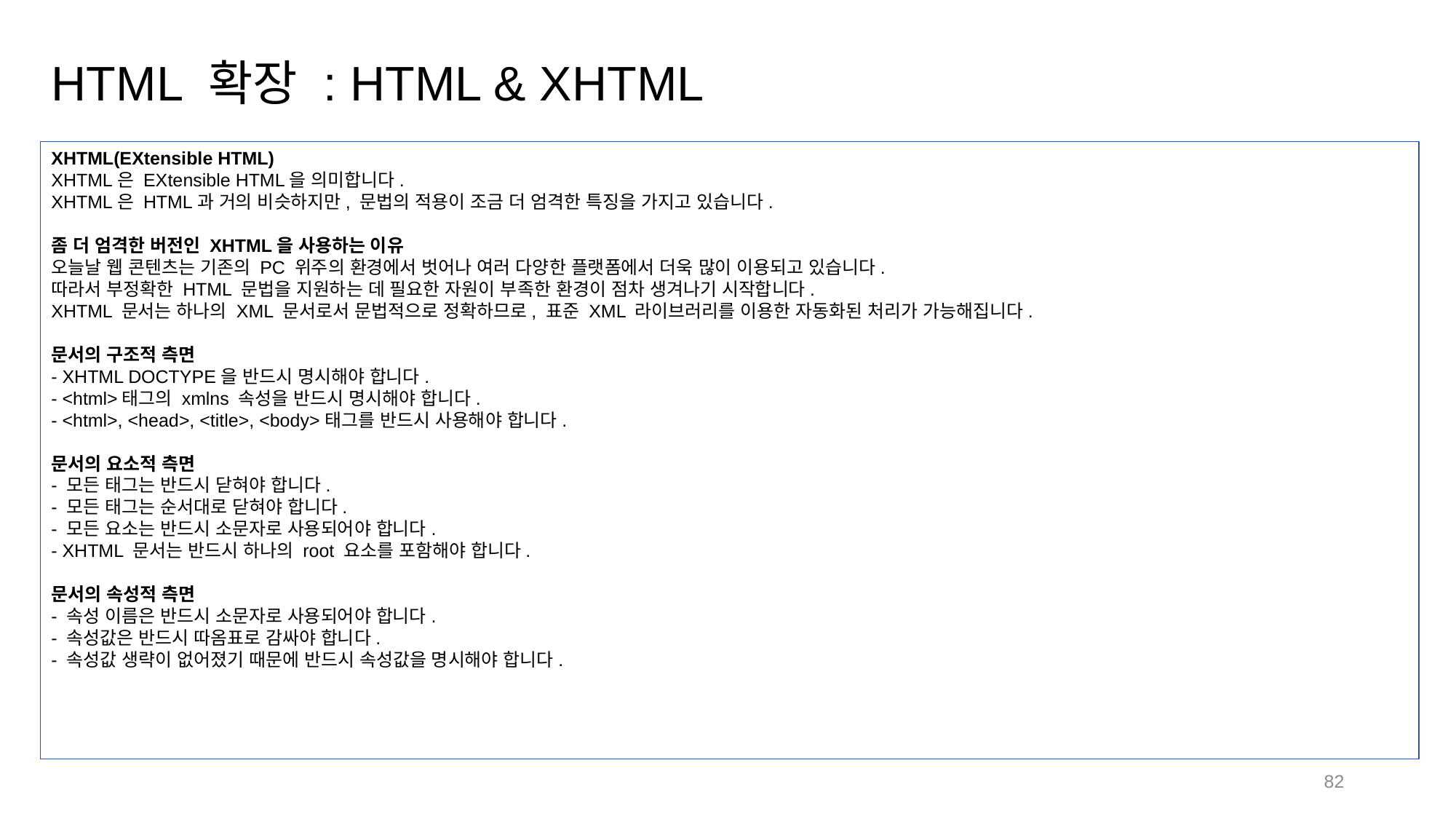

# HTML 확장 : HTML & XHTML
XHTML(EXtensible HTML)
XHTML은 EXtensible HTML을 의미합니다.
XHTML은 HTML과 거의 비슷하지만, 문법의 적용이 조금 더 엄격한 특징을 가지고 있습니다.

좀 더 엄격한 버전인 XHTML을 사용하는 이유
오늘날 웹 콘텐츠는 기존의 PC 위주의 환경에서 벗어나 여러 다양한 플랫폼에서 더욱 많이 이용되고 있습니다.
따라서 부정확한 HTML 문법을 지원하는 데 필요한 자원이 부족한 환경이 점차 생겨나기 시작합니다.
XHTML 문서는 하나의 XML 문서로서 문법적으로 정확하므로, 표준 XML 라이브러리를 이용한 자동화된 처리가 가능해집니다.

문서의 구조적 측면
- XHTML DOCTYPE을 반드시 명시해야 합니다.
- <html>태그의 xmlns 속성을 반드시 명시해야 합니다.
- <html>, <head>, <title>, <body>태그를 반드시 사용해야 합니다.

문서의 요소적 측면
- 모든 태그는 반드시 닫혀야 합니다.
- 모든 태그는 순서대로 닫혀야 합니다.
- 모든 요소는 반드시 소문자로 사용되어야 합니다.
- XHTML 문서는 반드시 하나의 root 요소를 포함해야 합니다.

문서의 속성적 측면
- 속성 이름은 반드시 소문자로 사용되어야 합니다.
- 속성값은 반드시 따옴표로 감싸야 합니다.
- 속성값 생략이 없어졌기 때문에 반드시 속성값을 명시해야 합니다.

82